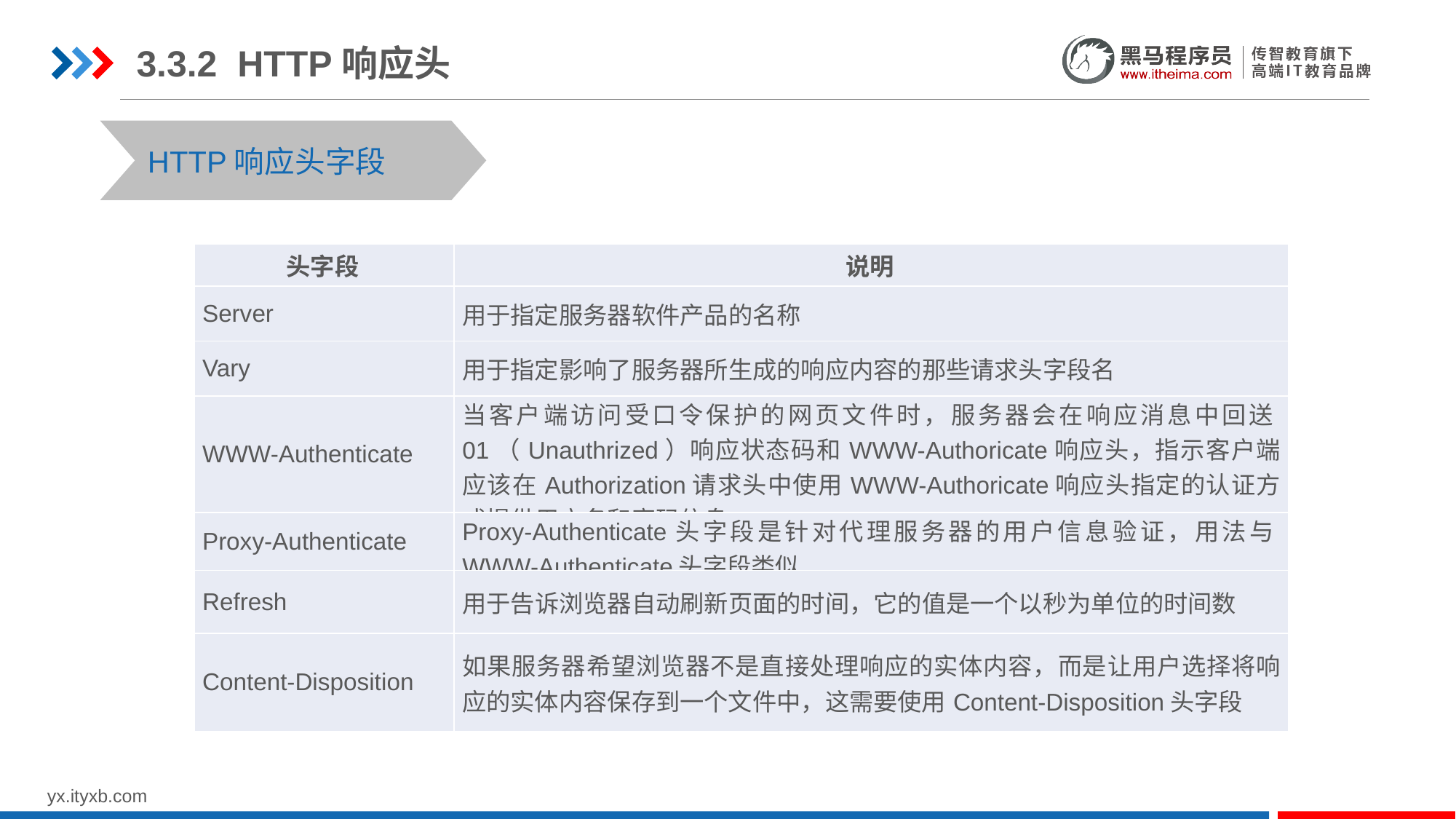

3.3.2  HTTP响应头

HTTP响应头字段
| 头字段 | 说明 |
| --- | --- |
| Server | 用于指定服务器软件产品的名称 |
| Vary | 用于指定影响了服务器所生成的响应内容的那些请求头字段名 |
| WWW-Authenticate | 当客户端访问受口令保护的网页文件时，服务器会在响应消息中回送01（Unauthrized）响应状态码和WWW-Authoricate响应头，指示客户端应该在Authorization请求头中使用WWW-Authoricate响应头指定的认证方式提供用户名和密码信息 |
| Proxy-Authenticate | Proxy-Authenticate头字段是针对代理服务器的用户信息验证，用法与WWW-Authenticate头字段类似 |
| Refresh | 用于告诉浏览器自动刷新页面的时间，它的值是一个以秒为单位的时间数 |
| Content-Disposition | 如果服务器希望浏览器不是直接处理响应的实体内容，而是让用户选择将响应的实体内容保存到一个文件中，这需要使用Content-Disposition头字段 |